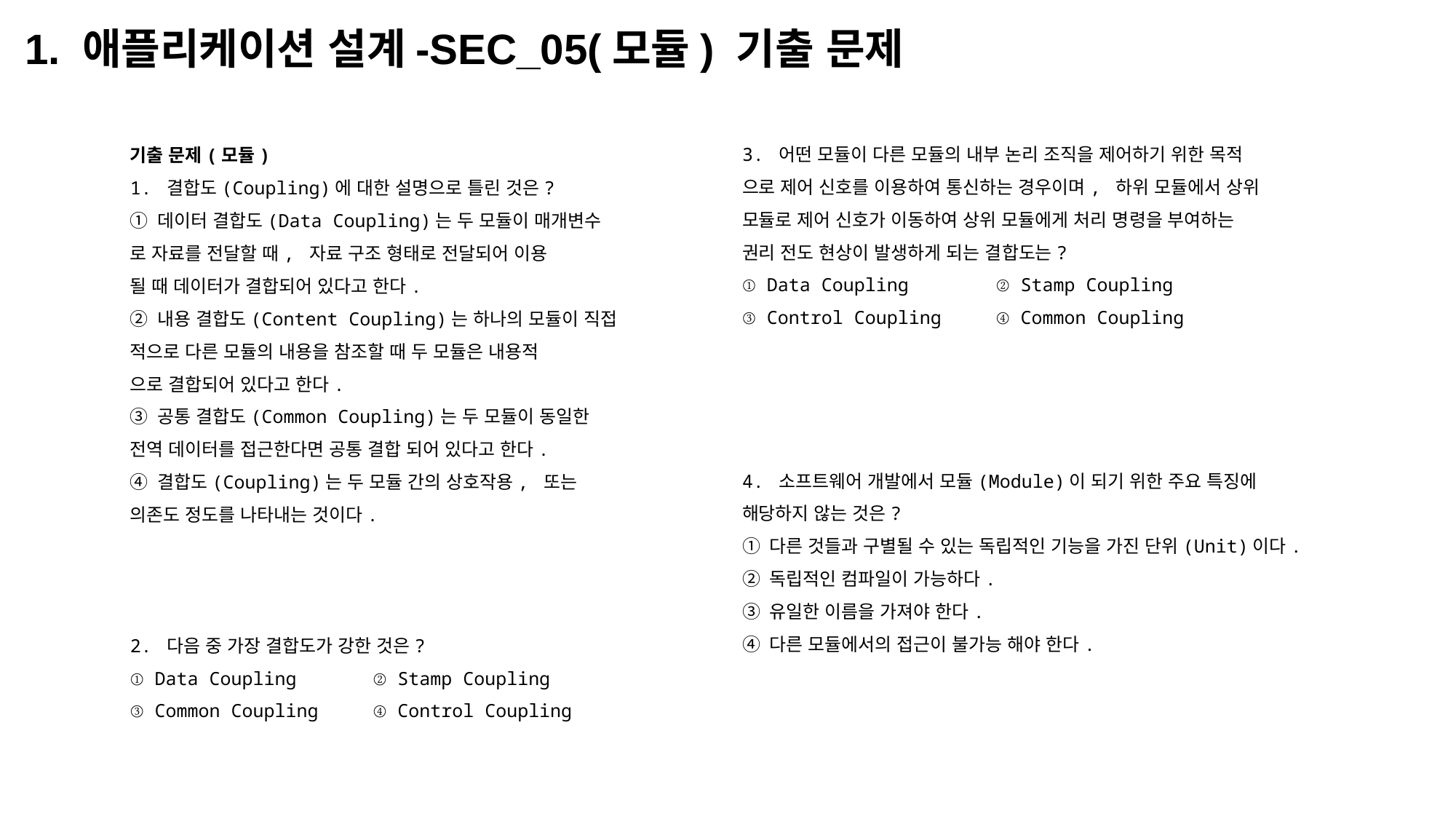

# 1. 애플리케이션 설계-SEC_05(모듈) 기출 문제
3. 어떤 모듈이 다른 모듈의 내부 논리 조직을 제어하기 위한 목적
으로 제어 신호를 이용하여 통신하는 경우이며, 하위 모듈에서 상위
모듈로 제어 신호가 이동하여 상위 모듈에게 처리 명령을 부여하는
권리 전도 현상이 발생하게 되는 결합도는?
① Data Coupling        ② Stamp Coupling
③ Control Coupling     ④ Common Coupling

4. 소프트웨어 개발에서 모듈(Module)이 되기 위한 주요 특징에
해당하지 않는 것은?
① 다른 것들과 구별될 수 있는 독립적인 기능을 가진 단위(Unit)이다.
② 독립적인 컴파일이 가능하다.
③ 유일한 이름을 가져야 한다.
④ 다른 모듈에서의 접근이 불가능 해야 한다.
기출 문제(모듈)
1. 결합도(Coupling)에 대한 설명으로 틀린 것은?
① 데이터 결합도(Data Coupling)는 두 모듈이 매개변수
로 자료를 전달할 때, 자료 구조 형태로 전달되어 이용
될 때 데이터가 결합되어 있다고 한다.
② 내용 결합도(Content Coupling)는 하나의 모듈이 직접
적으로 다른 모듈의 내용을 참조할 때 두 모듈은 내용적
으로 결합되어 있다고 한다.
③ 공통 결합도(Common Coupling)는 두 모듈이 동일한
전역 데이터를 접근한다면 공통 결합 되어 있다고 한다.
④ 결합도(Coupling)는 두 모듈 간의 상호작용, 또는
의존도 정도를 나타내는 것이다.

2. 다음 중 가장 결합도가 강한 것은?
① Data Coupling       ② Stamp Coupling
③ Common Coupling     ④ Control Coupling